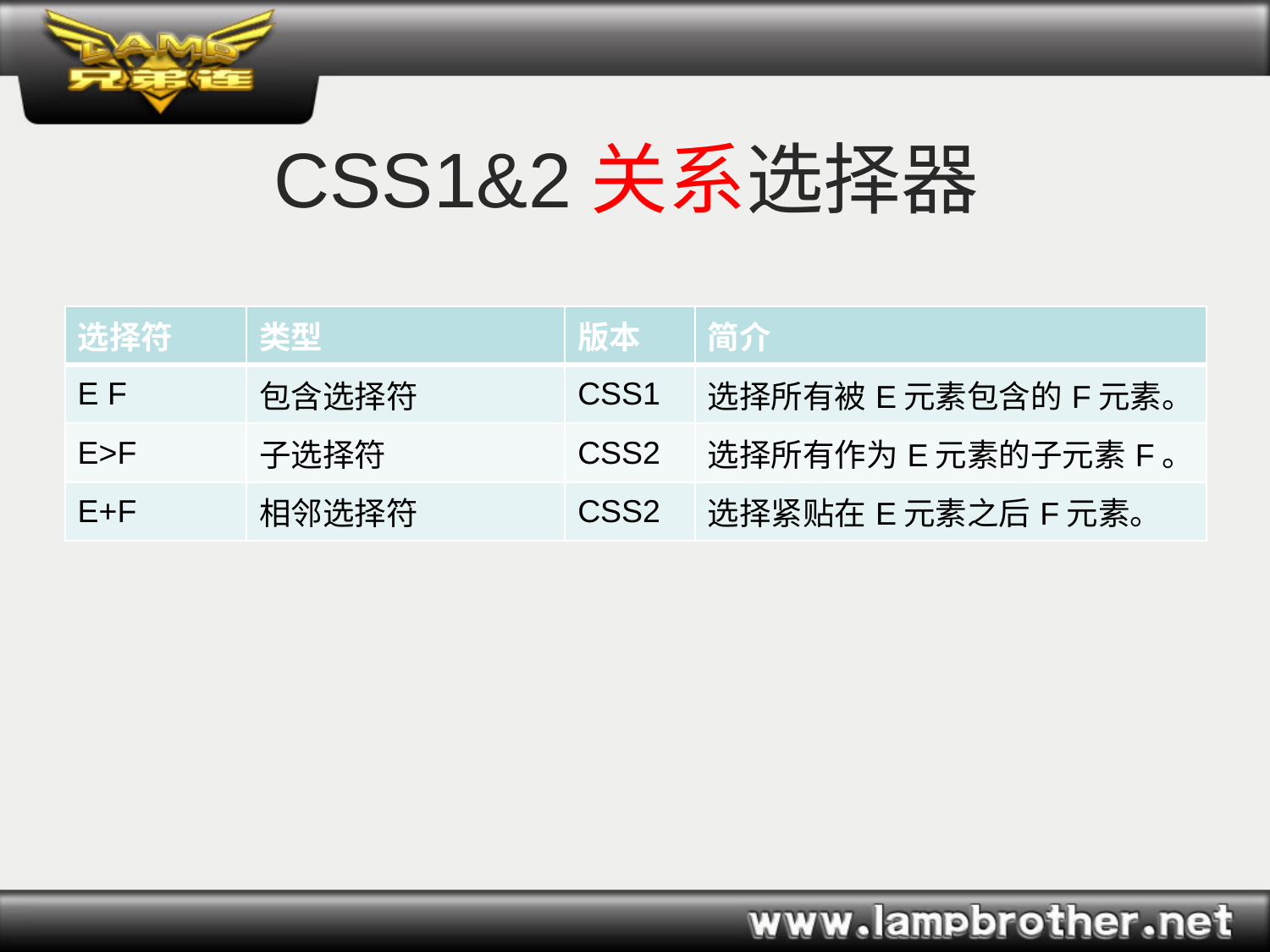

# CSS1&2关系选择器
| 选择符 | 类型 | 版本 | 简介 |
| --- | --- | --- | --- |
| E F | 包含选择符 | CSS1 | 选择所有被E元素包含的F元素。 |
| E>F | 子选择符 | CSS2 | 选择所有作为E元素的子元素F。 |
| E+F | 相邻选择符 | CSS2 | 选择紧贴在E元素之后F元素。 |